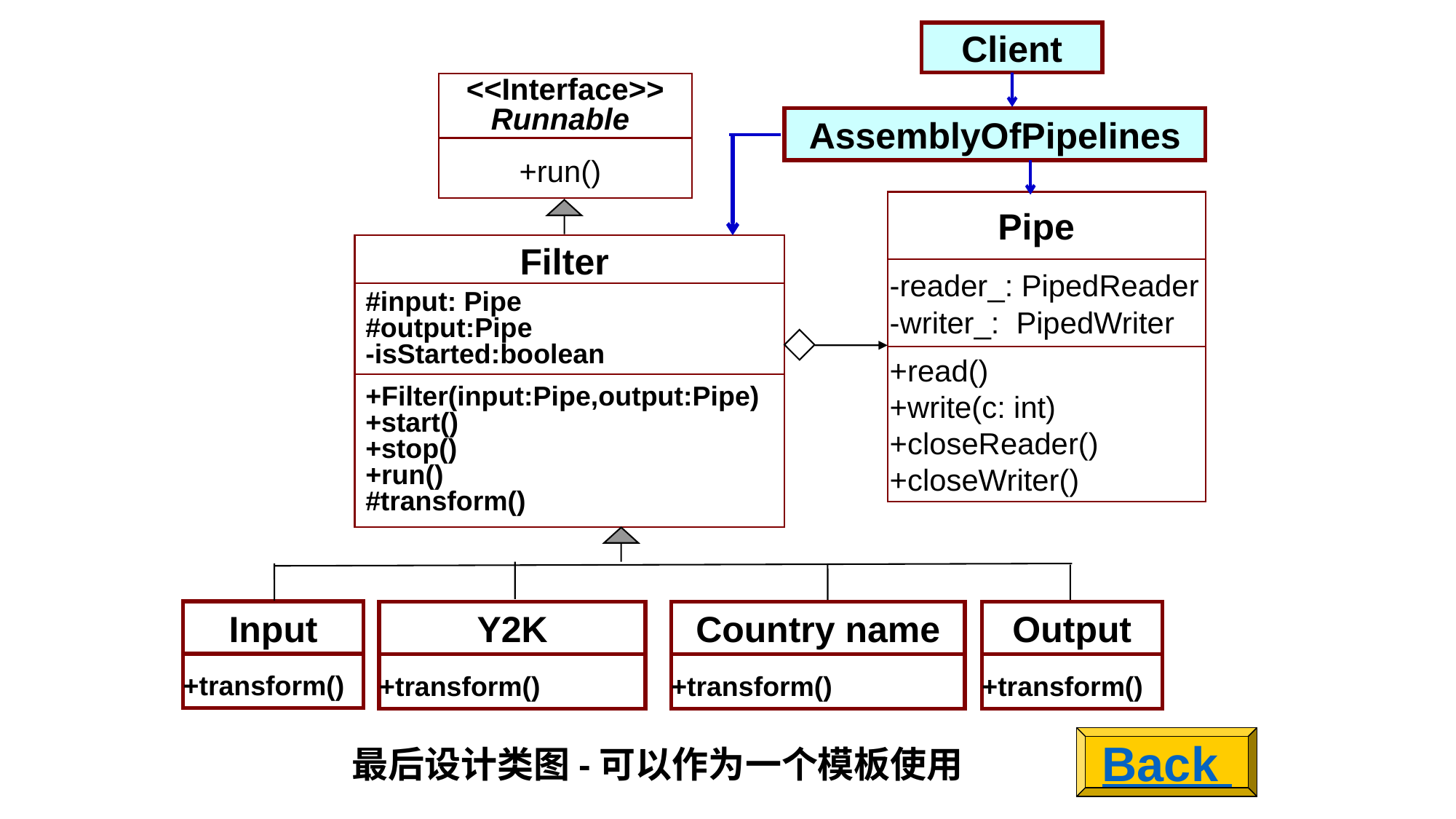

Client
<<Interface>>
Runnable
+run()
AssemblyOfPipelines
Pipe
-reader_: PipedReader
-writer_:  PipedWriter
+read()
+write(c: int)
+closeReader()
+closeWriter()

Filter
#input: Pipe
#output:Pipe
-isStarted:boolean
+Filter(input:Pipe,output:Pipe)
+start()
+stop()
+run()
#transform()

Input
Y2K
Output
Country name
+transform()
+transform()
+transform()
+transform()
Back
最后设计类图-可以作为一个模板使用